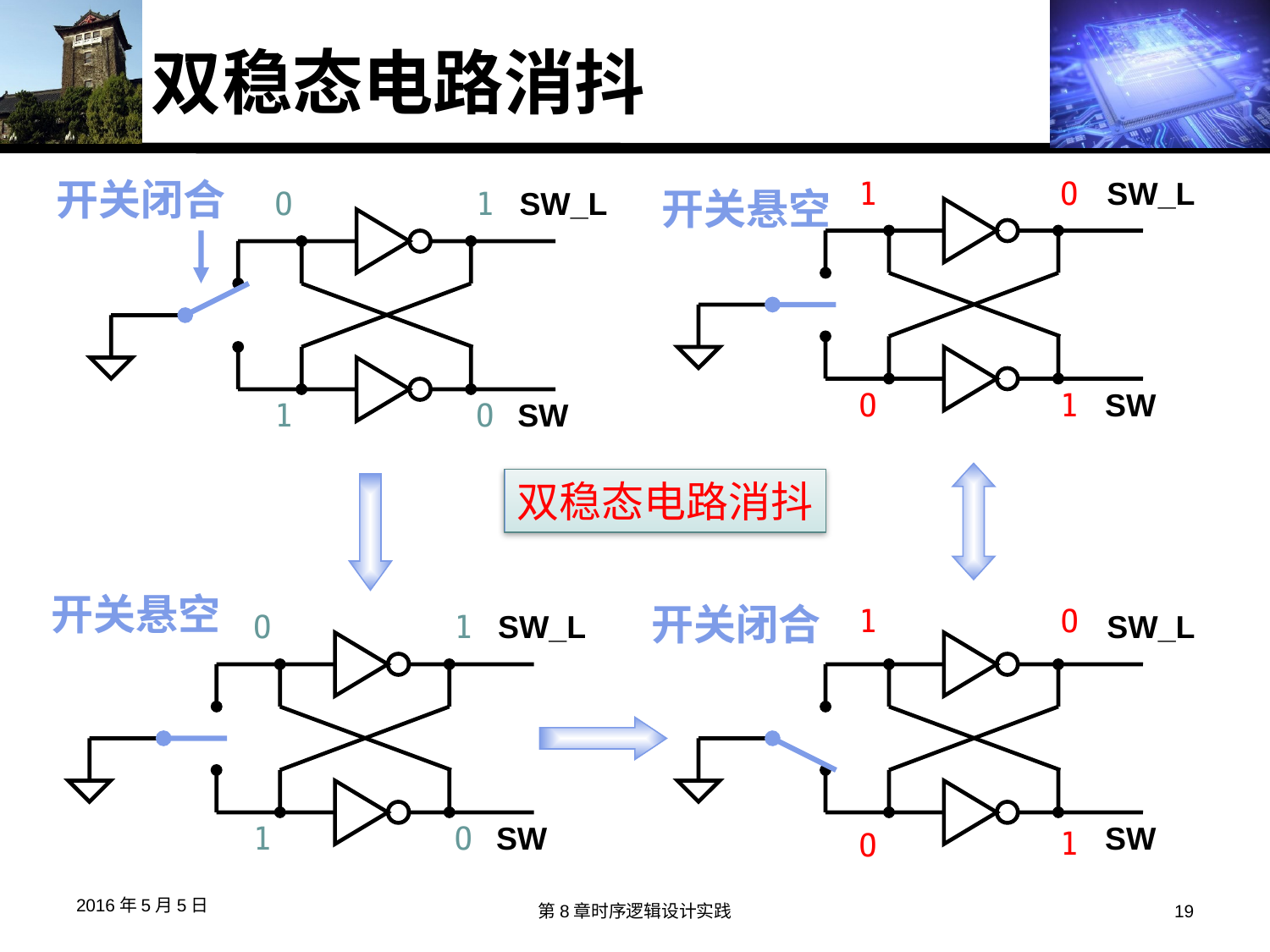

# 双稳态电路消抖
开关闭合

1
0
SW_L

0

1
SW

开关悬空
SW_L

SW
0
1
1
0
双稳态电路消抖

0
1
SW_L

1

0
SW
开关悬空
开关闭合
0
1
SW_L

1

0
SW
1
0
1
0
2016年5月5日
第8章时序逻辑设计实践
19